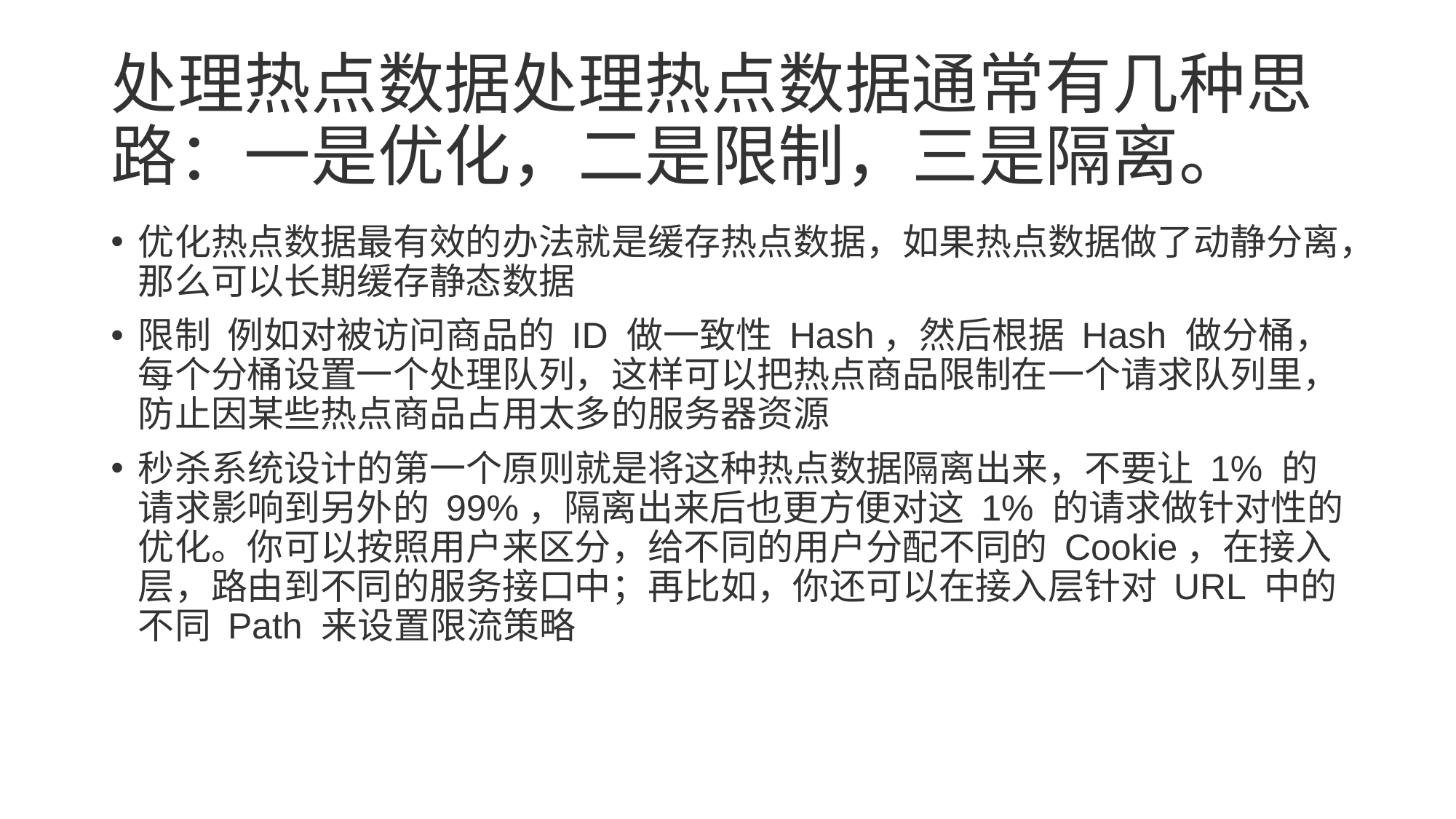

# 处理热点数据处理热点数据通常有几种思路：一是优化，二是限制，三是隔离。
优化热点数据最有效的办法就是缓存热点数据，如果热点数据做了动静分离，那么可以长期缓存静态数据
限制  例如对被访问商品的 ID 做一致性 Hash，然后根据 Hash 做分桶，每个分桶设置一个处理队列，这样可以把热点商品限制在一个请求队列里，防止因某些热点商品占用太多的服务器资源
秒杀系统设计的第一个原则就是将这种热点数据隔离出来，不要让 1% 的请求影响到另外的 99%，隔离出来后也更方便对这 1% 的请求做针对性的优化。你可以按照用户来区分，给不同的用户分配不同的 Cookie，在接入层，路由到不同的服务接口中；再比如，你还可以在接入层针对 URL 中的不同 Path 来设置限流策略